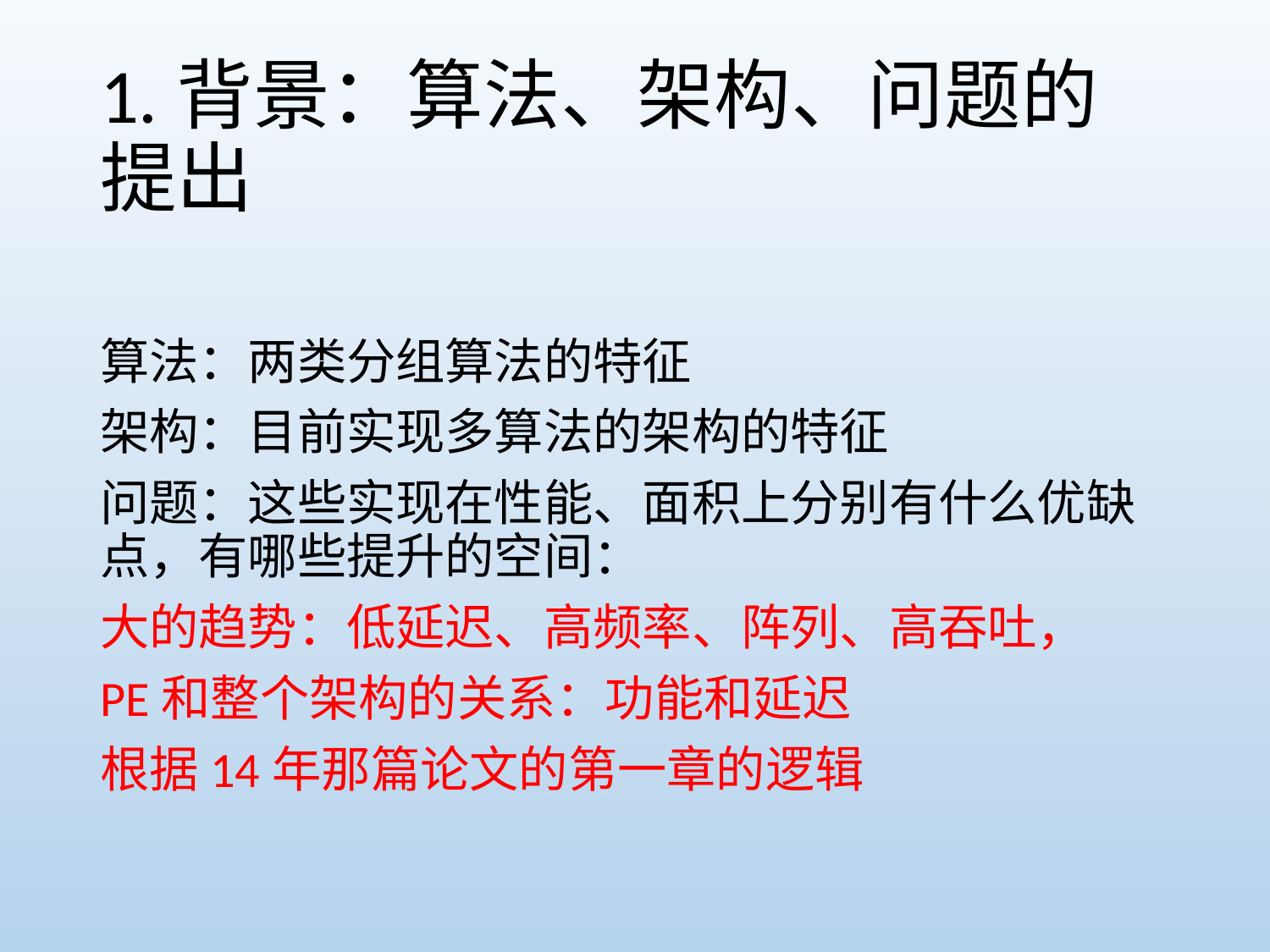

# 1.背景：算法、架构、问题的提出

算法：两类分组算法的特征
架构：目前实现多算法的架构的特征
问题：这些实现在性能、面积上分别有什么优缺点，有哪些提升的空间：
大的趋势：低延迟、高频率、阵列、高吞吐，
PE和整个架构的关系：功能和延迟
根据14年那篇论文的第一章的逻辑